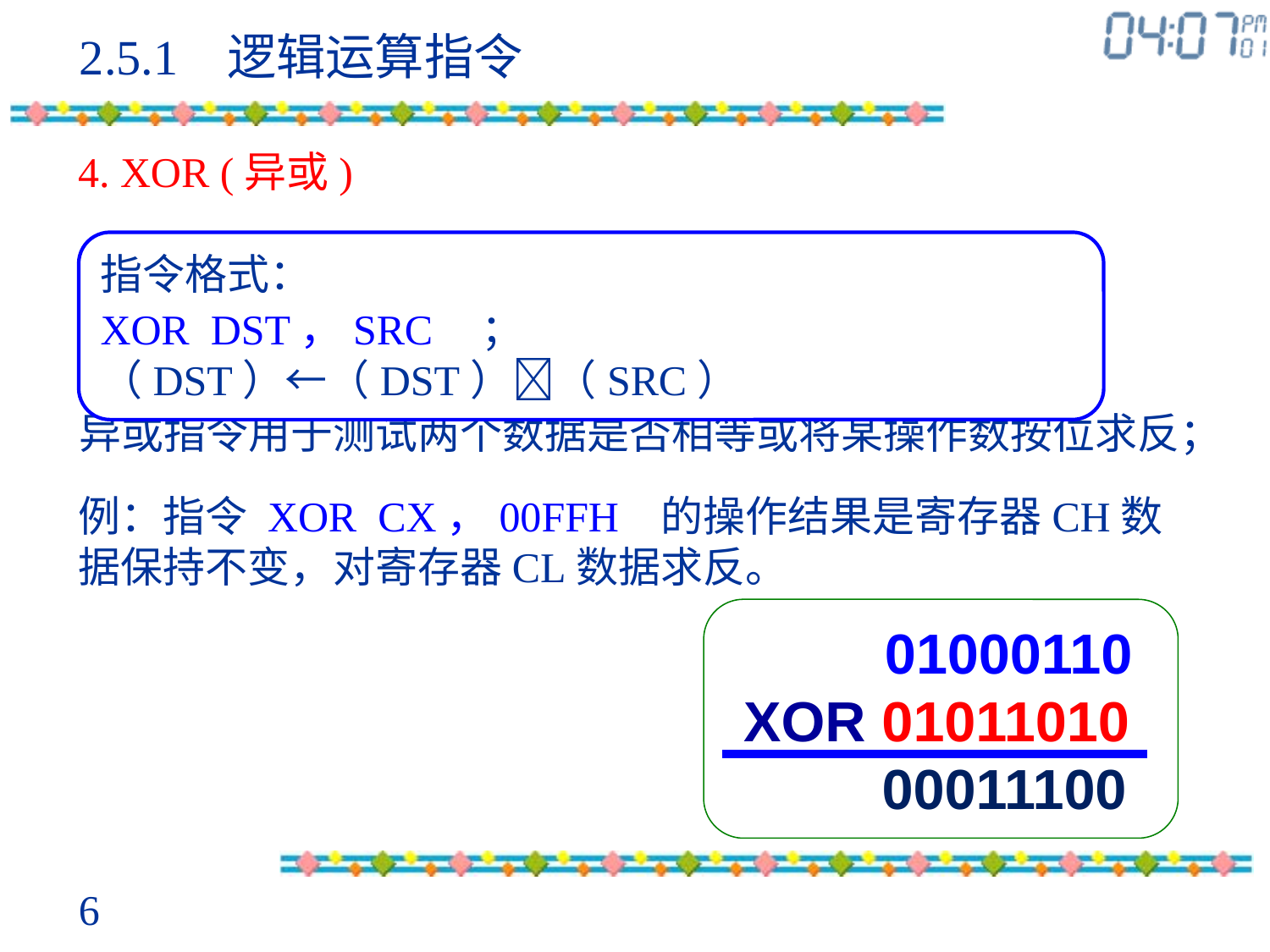

# 2.5.1   逻辑运算指令
4. XOR (异或)
指令格式：
XOR  DST，SRC	；（DST）←（DST）⊕（SRC）
异或指令用于测试两个数据是否相等或将某操作数按位求反；
例：指令 XOR  CX，00FFH   的操作结果是寄存器CH数据保持不变，对寄存器CL数据求反。
               01000110
 XOR 01011010
             00011100